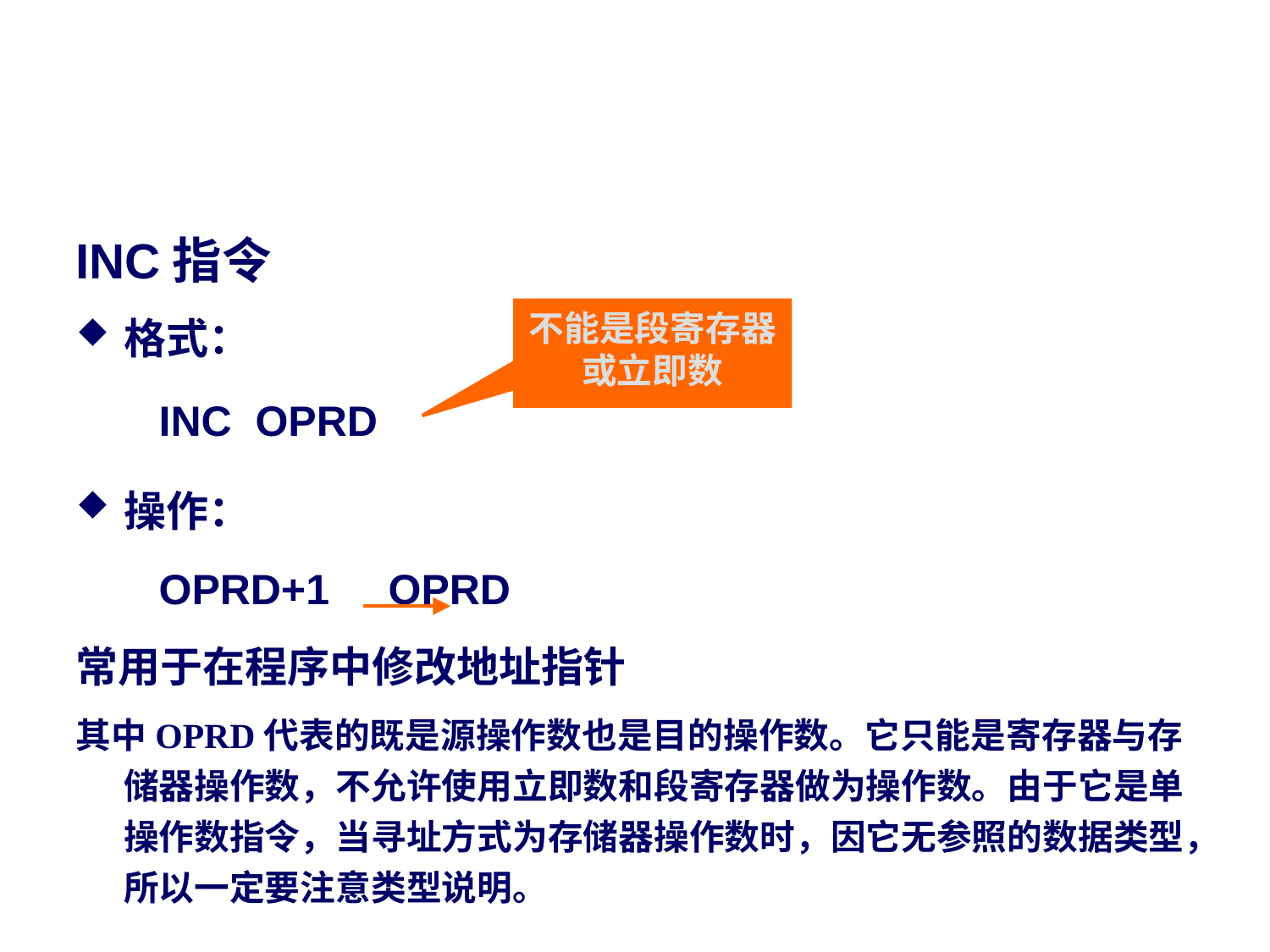

#
INC指令
格式：
       INC  OPRD
操作：
       OPRD+1     OPRD
常用于在程序中修改地址指针
其中OPRD代表的既是源操作数也是目的操作数。它只能是寄存器与存储器操作数，不允许使用立即数和段寄存器做为操作数。由于它是单操作数指令，当寻址方式为存储器操作数时，因它无参照的数据类型，所以一定要注意类型说明。
不能是段寄存器或立即数